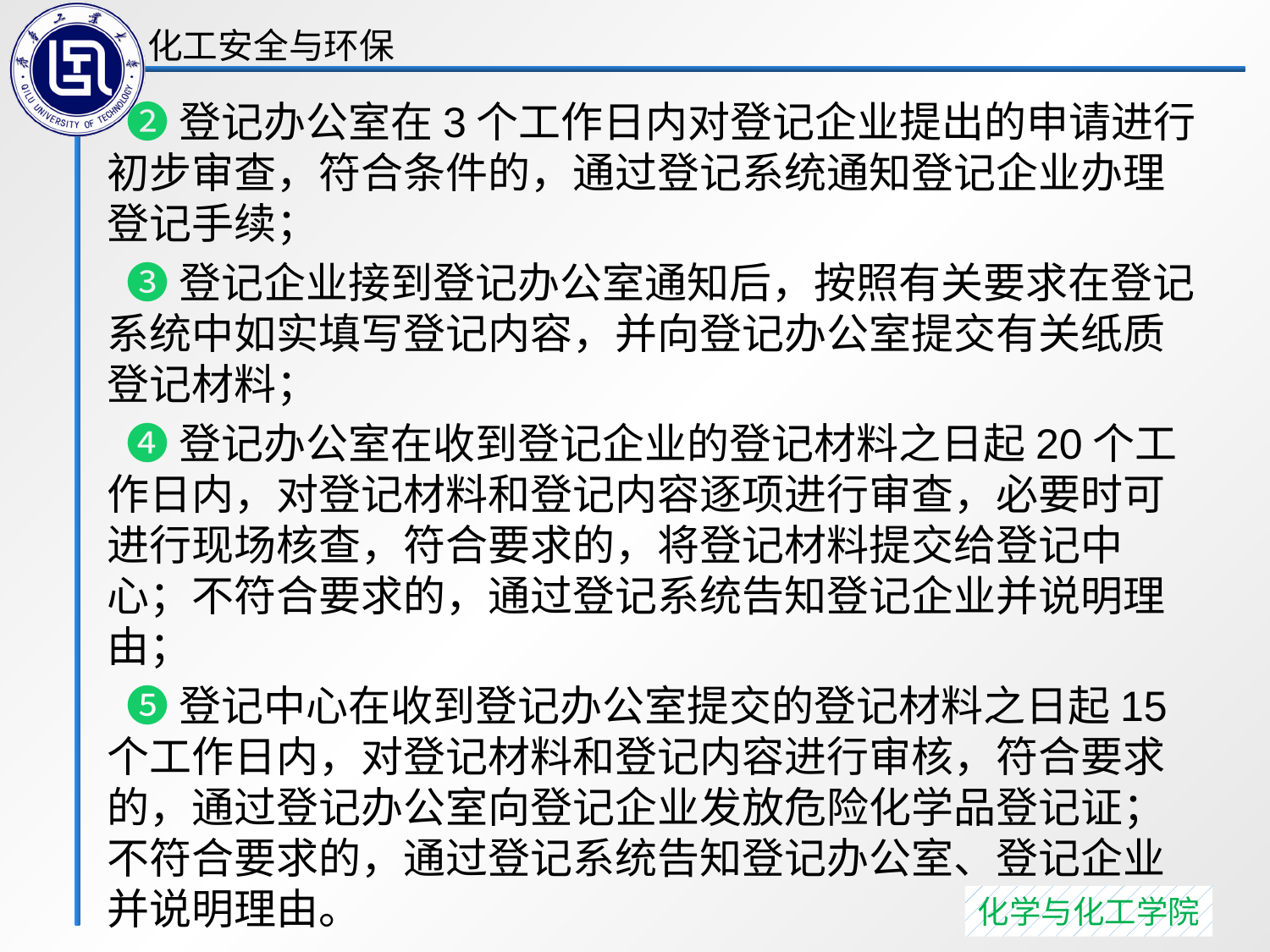

❷登记办公室在3个工作日内对登记企业提出的申请进行初步审查，符合条件的，通过登记系统通知登记企业办理登记手续；
  ❸登记企业接到登记办公室通知后，按照有关要求在登记系统中如实填写登记内容，并向登记办公室提交有关纸质登记材料；
  ❹登记办公室在收到登记企业的登记材料之日起20个工作日内，对登记材料和登记内容逐项进行审查，必要时可进行现场核查，符合要求的，将登记材料提交给登记中心；不符合要求的，通过登记系统告知登记企业并说明理由；
  ❺登记中心在收到登记办公室提交的登记材料之日起15个工作日内，对登记材料和登记内容进行审核，符合要求的，通过登记办公室向登记企业发放危险化学品登记证；不符合要求的，通过登记系统告知登记办公室、登记企业并说明理由。